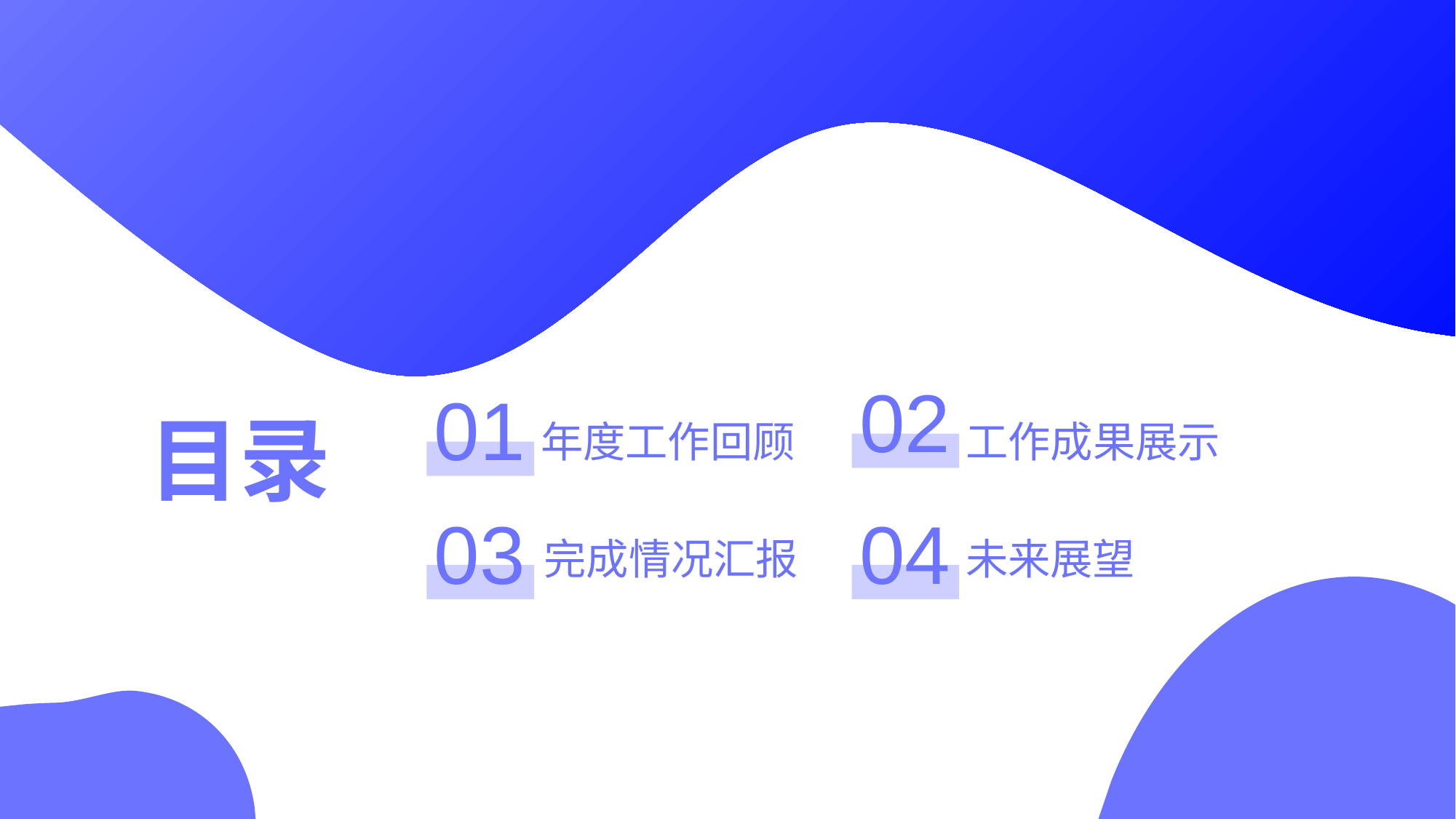

02
01
目录
年度工作回顾
工作成果展示

03
04
完成情况汇报
未来展望